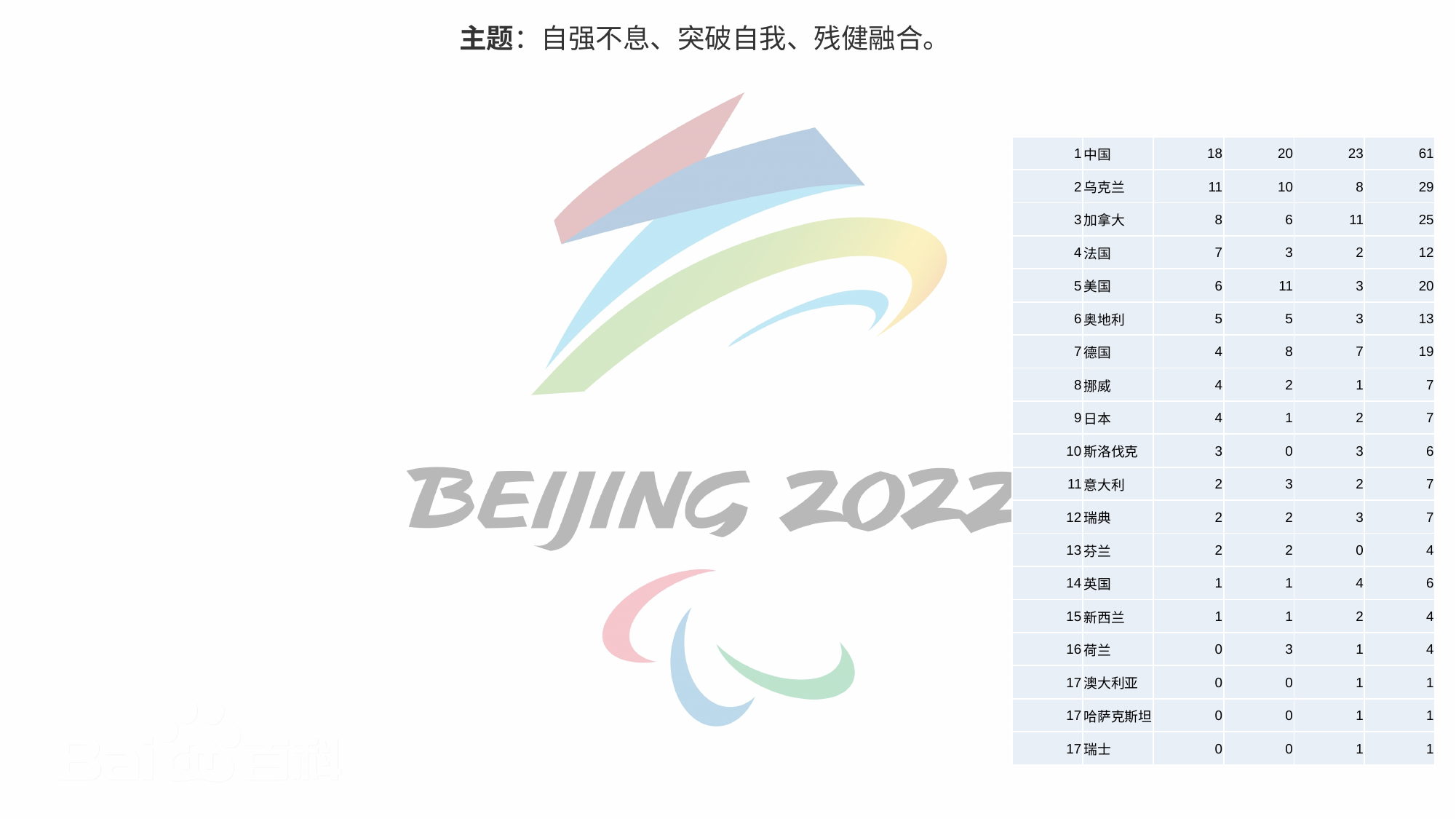

主题：自强不息、突破自我、残健融合。
| 1 | 中国 | 18 | 20 | 23 | 61 |
| --- | --- | --- | --- | --- | --- |
| 2 | 乌克兰 | 11 | 10 | 8 | 29 |
| 3 | 加拿大 | 8 | 6 | 11 | 25 |
| 4 | 法国 | 7 | 3 | 2 | 12 |
| 5 | 美国 | 6 | 11 | 3 | 20 |
| 6 | 奥地利 | 5 | 5 | 3 | 13 |
| 7 | 德国 | 4 | 8 | 7 | 19 |
| 8 | 挪威 | 4 | 2 | 1 | 7 |
| 9 | 日本 | 4 | 1 | 2 | 7 |
| 10 | 斯洛伐克 | 3 | 0 | 3 | 6 |
| 11 | 意大利 | 2 | 3 | 2 | 7 |
| 12 | 瑞典 | 2 | 2 | 3 | 7 |
| 13 | 芬兰 | 2 | 2 | 0 | 4 |
| 14 | 英国 | 1 | 1 | 4 | 6 |
| 15 | 新西兰 | 1 | 1 | 2 | 4 |
| 16 | 荷兰 | 0 | 3 | 1 | 4 |
| 17 | 澳大利亚 | 0 | 0 | 1 | 1 |
| 17 | 哈萨克斯坦 | 0 | 0 | 1 | 1 |
| 17 | 瑞士 | 0 | 0 | 1 | 1 |